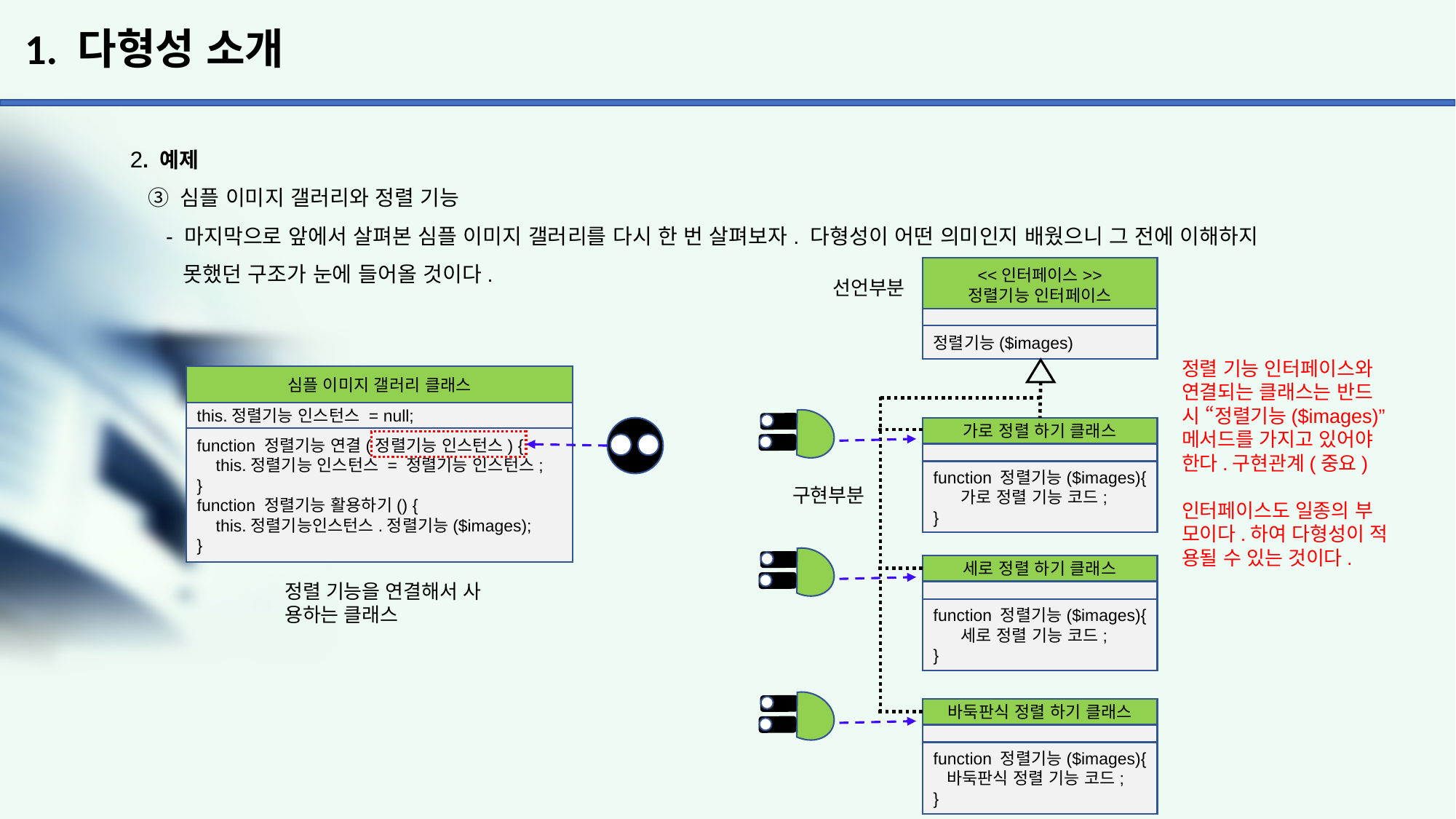

# 1. 다형성 소개
2. 예제
   ③ 심플 이미지 갤러리와 정렬 기능
      - 마지막으로 앞에서 살펴본 심플 이미지 갤러리를 다시 한 번 살펴보자. 다형성이 어떤 의미인지 배웠으니 그 전에 이해하지
        못했던 구조가 눈에 들어올 것이다.
<<인터페이스>>
정렬기능 인터페이스
선언부분

정렬기능($images)
정렬 기능 인터페이스와
연결되는 클래스는 반드
시 “정렬기능($images)”
메서드를 가지고 있어야
한다.구현관계(중요)

인터페이스도 일종의 부
모이다.하여 다형성이 적
용될 수 있는 것이다.

심플 이미지 갤러리 클래스
this.정렬기능 인스턴스 = null;

가로 정렬 하기 클래스

function 정렬기능 연결(정렬기능 인스턴스) {
    this.정렬기능 인스턴스 = 정렬기능 인스턴스;
}
function 정렬기능 활용하기() {
    this.정렬기능인스턴스.정렬기능($images);
}

function 정렬기능($images){
     가로 정렬 기능 코드;
}
구현부분

세로 정렬 하기 클래스

정렬 기능을 연결해서 사
용하는 클래스

function 정렬기능($images){
     세로 정렬 기능 코드;
}

바둑판식 정렬 하기 클래스

function 정렬기능($images){
  바둑판식 정렬 기능 코드;
}